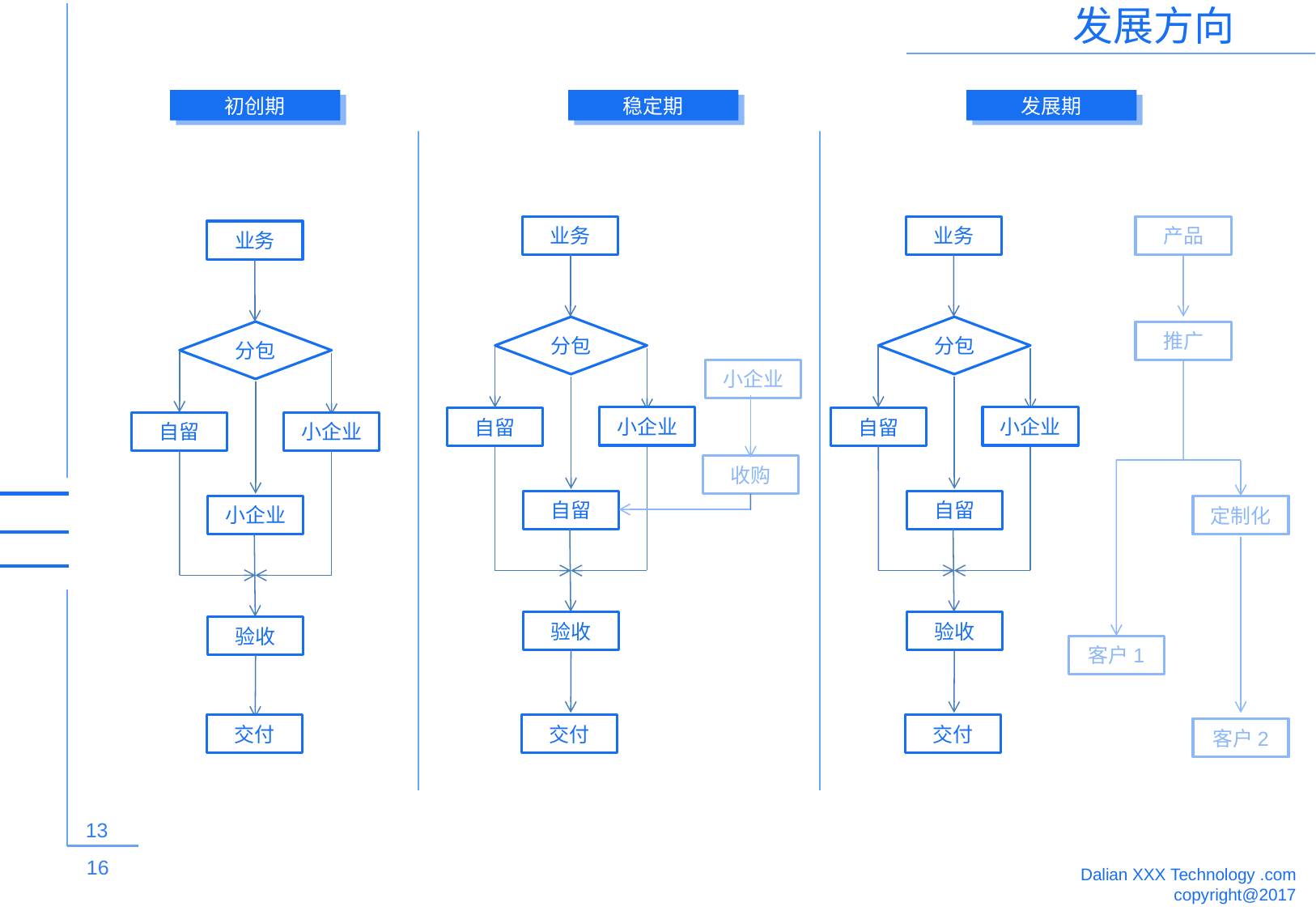

发展方向
13
 16
初创期

稳定期

发展期

业务
业务
产品
业务
分包
分包
分包
推广
小企业
小企业
小企业
自留
自留
自留
小企业
收购
自留
自留
小企业
定制化
验收
验收
验收
客户1
交付
交付
交付
客户2
Dalian XXX Technology .com
copyright@2017